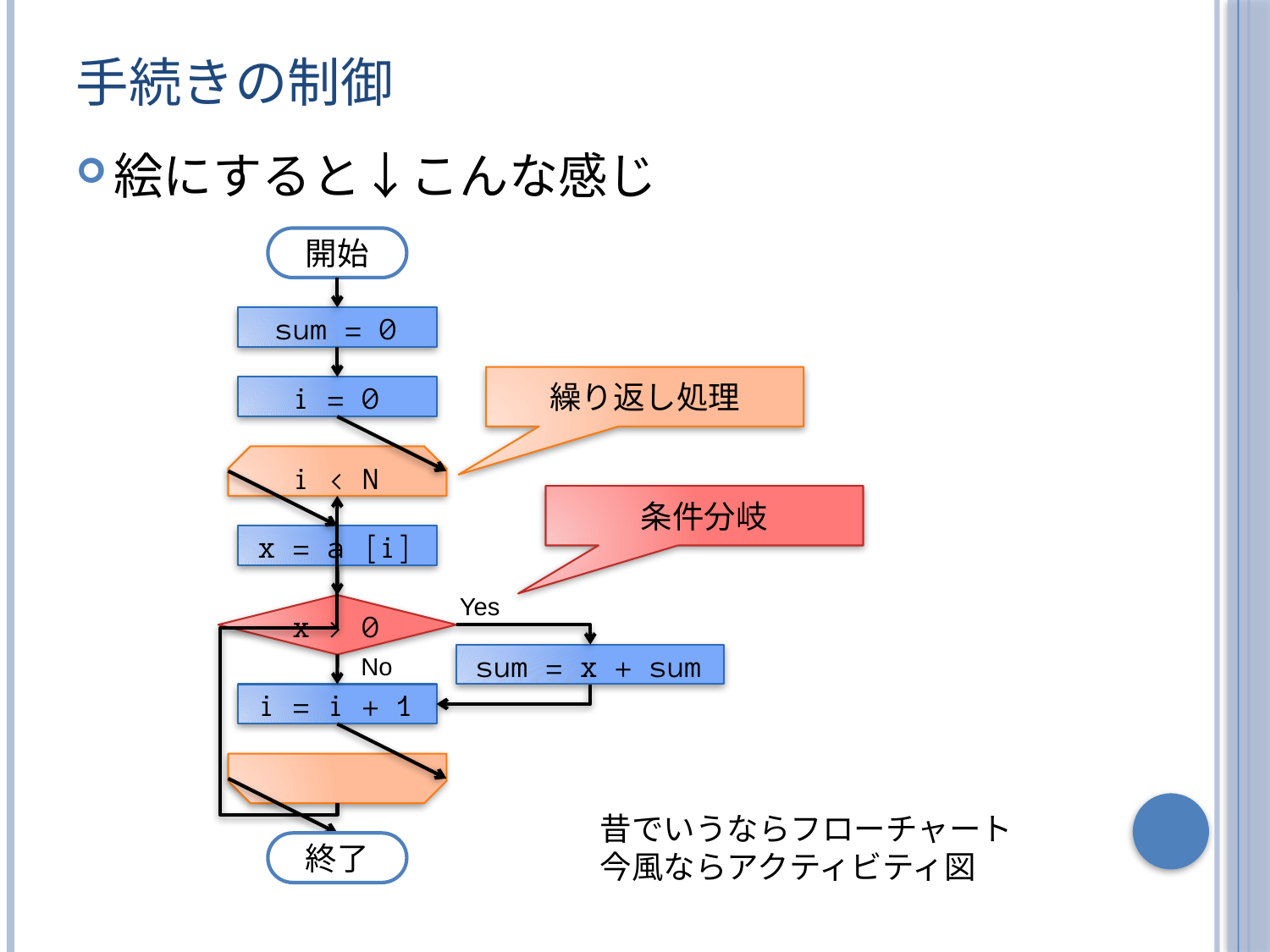

# 手続きの制御
絵にすると↓こんな感じ
開始
sum = 0
繰り返し処理
i = 0
i < N
条件分岐
x = a [i]
Yes
x > 0
No
sum = x + sum
i = i + 1

昔でいうならフローチャート
今風ならアクティビティ図
終了